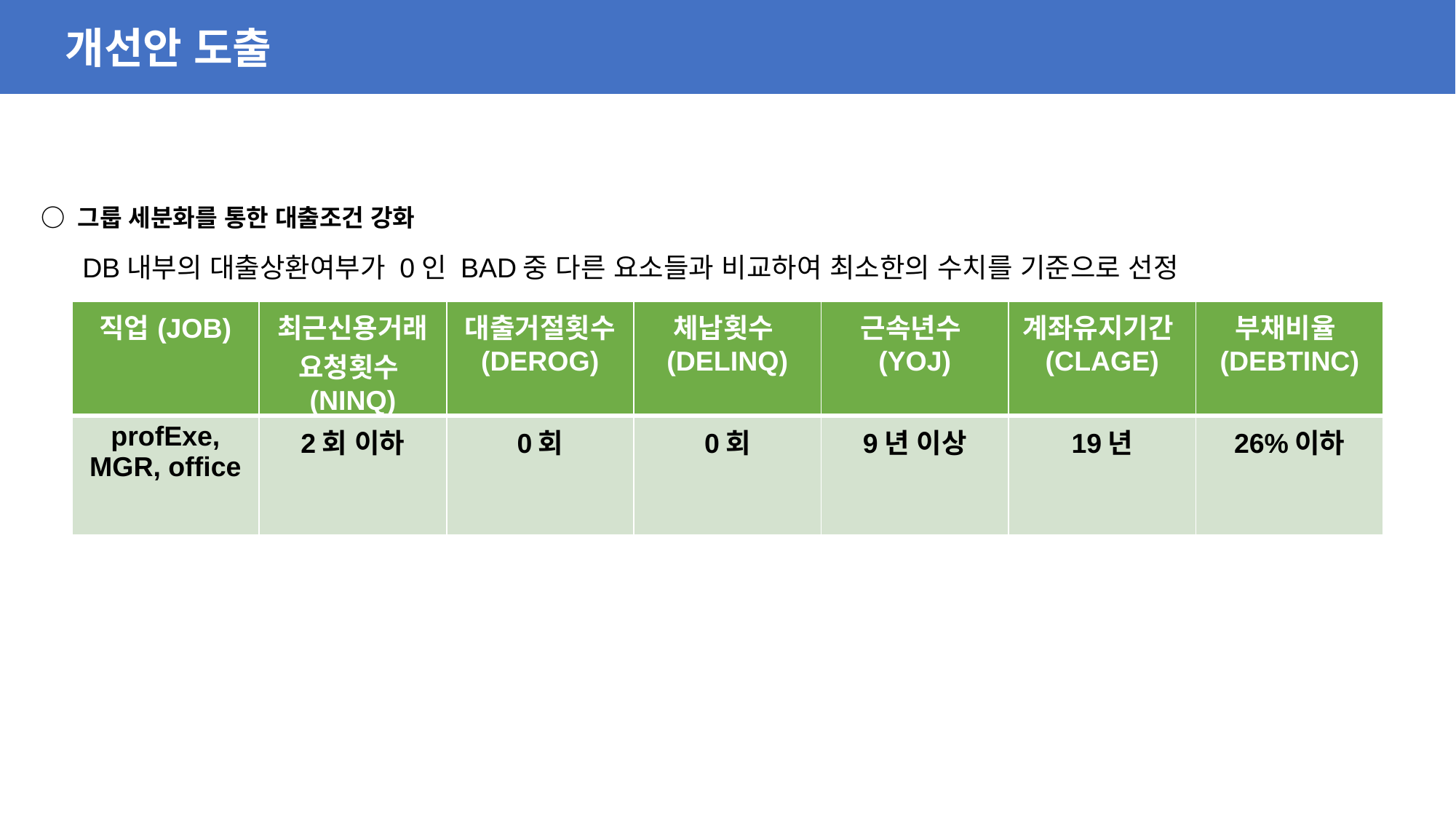

개선안 도출
○ 그룹 세분화를 통한 대출조건 강화
DB내부의 대출상환여부가 0인 BAD중 다른 요소들과 비교하여 최소한의 수치를 기준으로 선정
| 직업(JOB) | 최근신용거래요청횟수(NINQ) | 대출거절횟수 (DEROG) | 체납횟수(DELINQ) | 근속년수(YOJ) | 계좌유지기간(CLAGE) | 부채비율(DEBTINC) |
| --- | --- | --- | --- | --- | --- | --- |
| profExe, MGR, office | 2회 이하 | 0회 | 0회 | 9년 이상 | 19년 | 26%이하 |